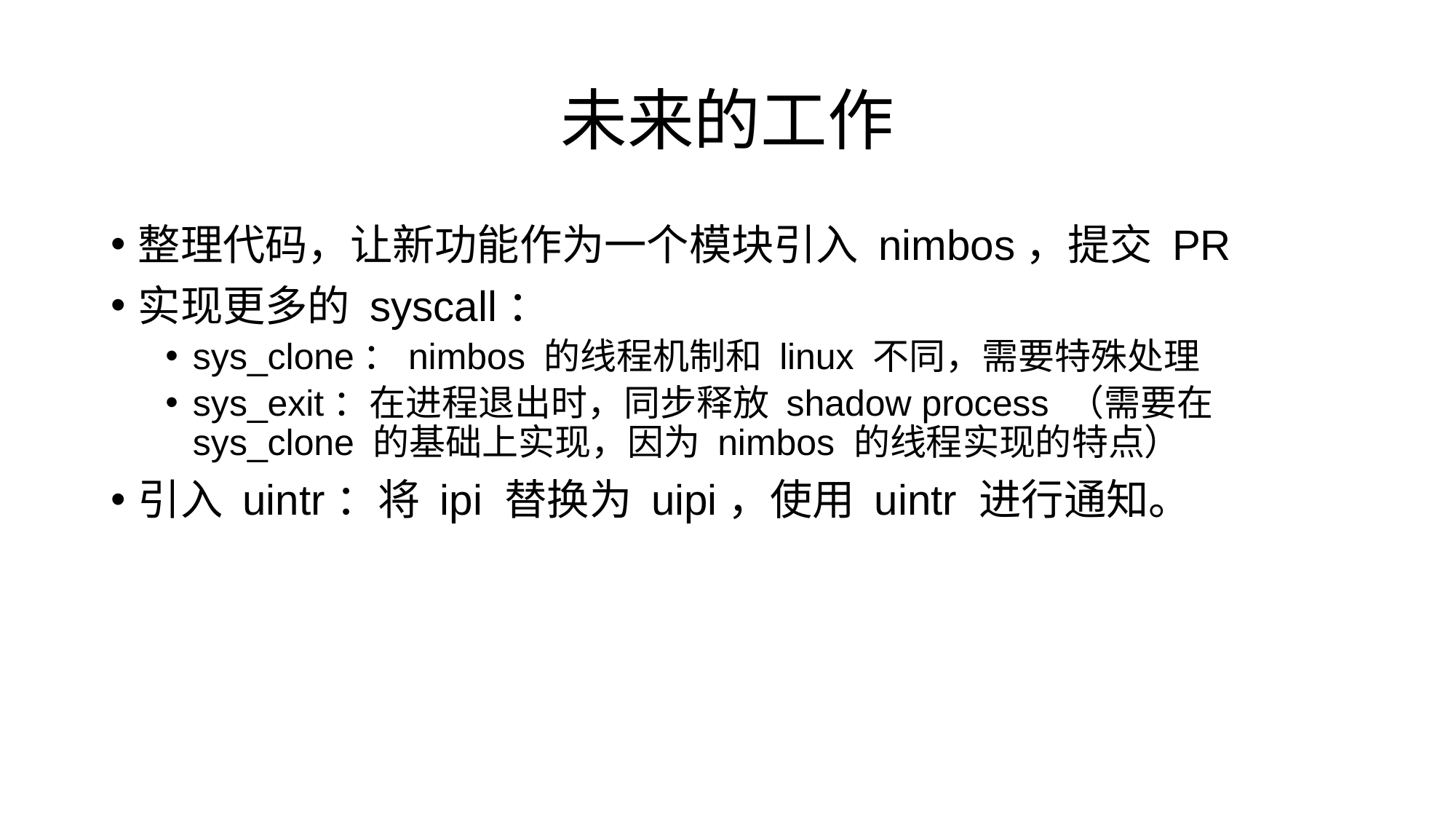

# 未来的工作
整理代码，让新功能作为一个模块引入 nimbos，提交 PR
实现更多的 syscall：
sys_clone：nimbos 的线程机制和 linux 不同，需要特殊处理
sys_exit：在进程退出时，同步释放 shadow process （需要在 sys_clone 的基础上实现，因为 nimbos 的线程实现的特点）
引入 uintr：将 ipi 替换为 uipi，使用 uintr 进行通知。